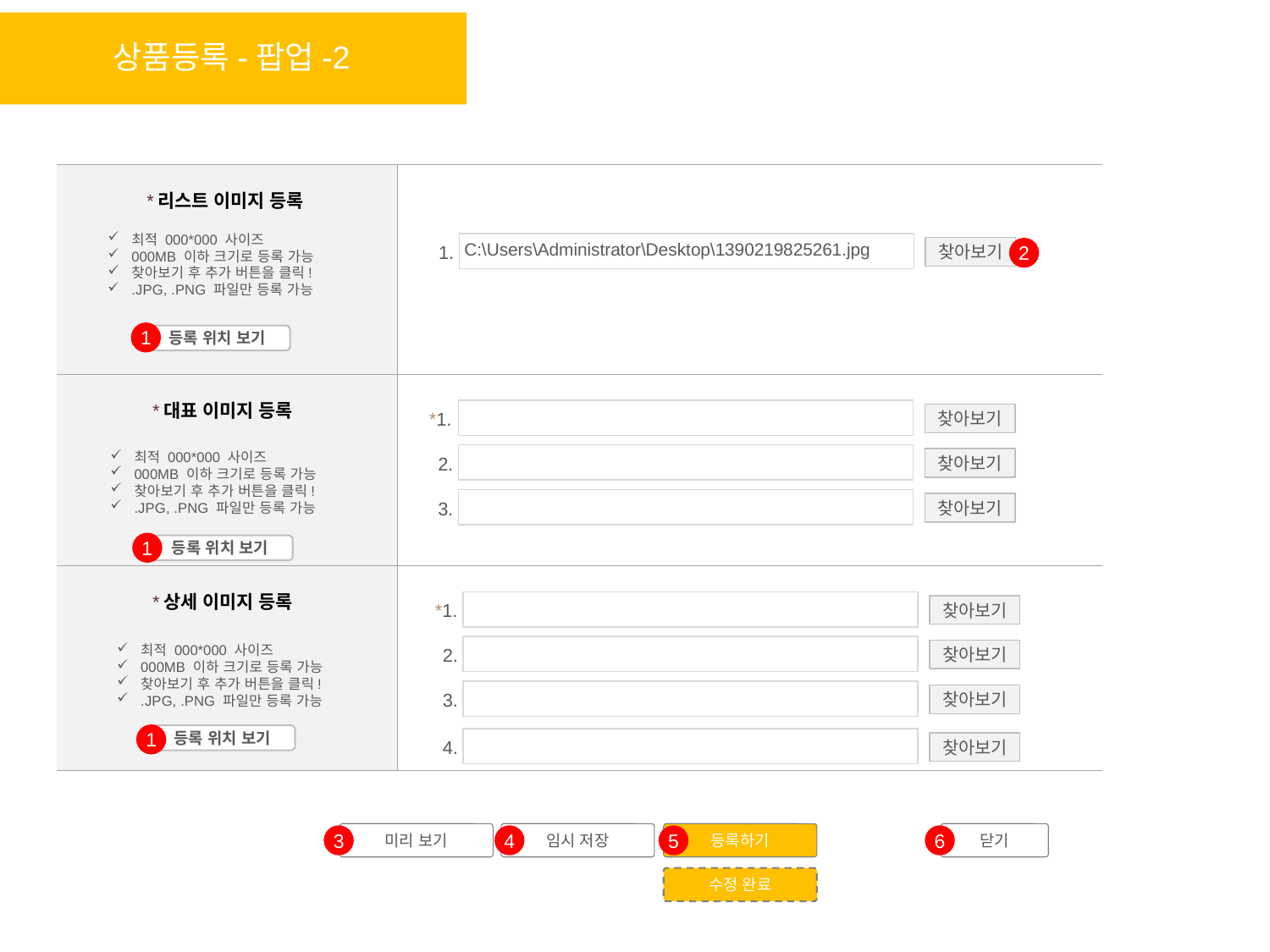

상품등록-팝업-2
| \*리스트 이미지 등록 |  |
| --- | --- |
| \*대표 이미지 등록 |  |
| \*상세 이미지 등록 |  |
최적 000*000 사이즈
000MB 이하 크기로 등록 가능
찾아보기 후 추가 버튼을 클릭!
.JPG, .PNG 파일만 등록 가능
C:\Users\Administrator\Desktop\1390219825261.jpg
1.
찾아보기
2
1
등록 위치 보기

*1.
찾아보기
최적 000*000 사이즈
000MB 이하 크기로 등록 가능
찾아보기 후 추가 버튼을 클릭!
.JPG, .PNG 파일만 등록 가능

2.
찾아보기

3.
찾아보기
1
등록 위치 보기

*1.
찾아보기
최적 000*000 사이즈
000MB 이하 크기로 등록 가능
찾아보기 후 추가 버튼을 클릭!
.JPG, .PNG 파일만 등록 가능

2.
찾아보기

3.
찾아보기
1
등록 위치 보기

4.
찾아보기
미리 보기
임시 저장
등록하기
닫기
3
4
5
6
수정 완료